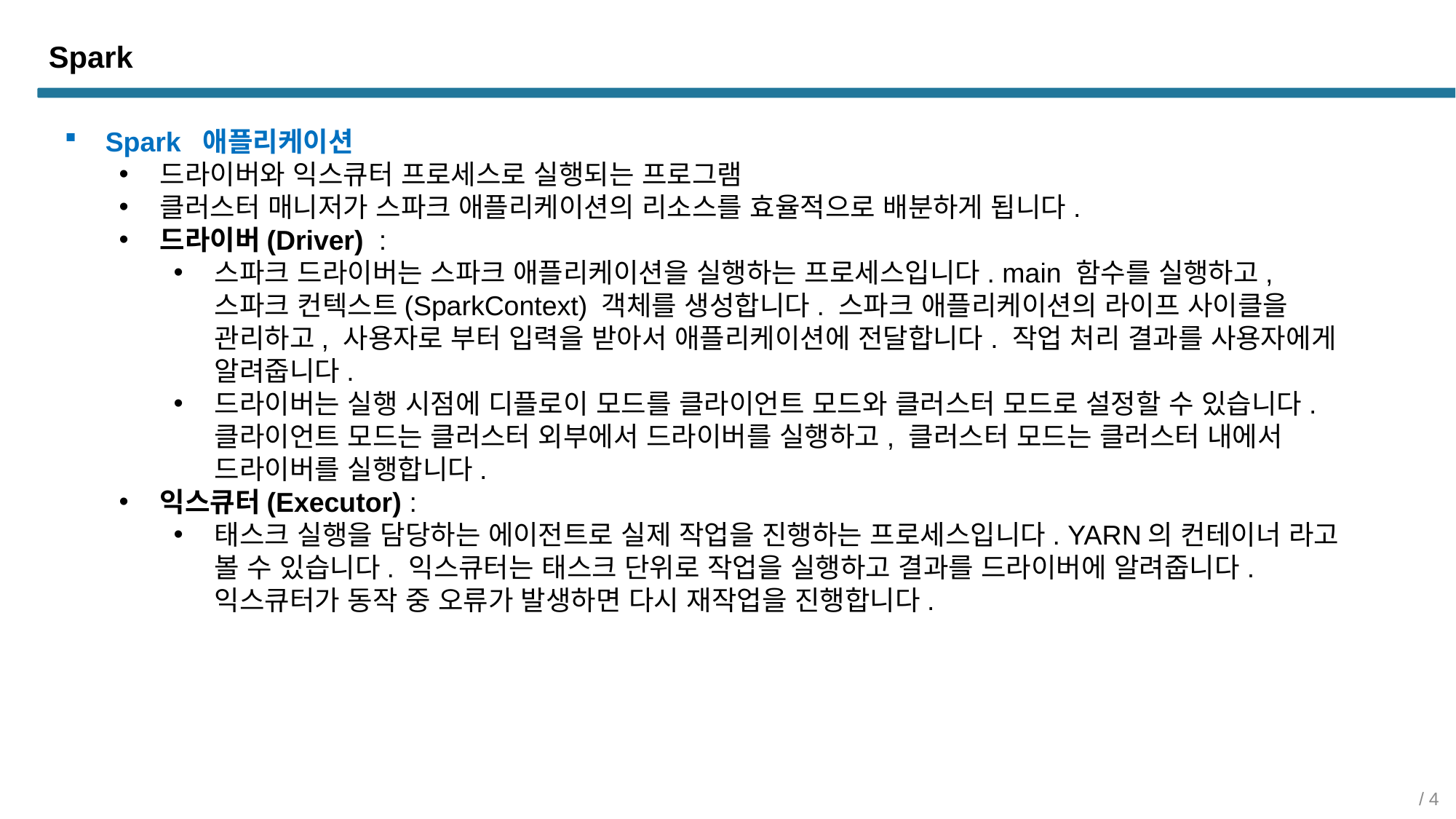

Spark
Spark  애플리케이션
드라이버와 익스큐터 프로세스로 실행되는 프로그램
클러스터 매니저가 스파크 애플리케이션의 리소스를 효율적으로 배분하게 됩니다.
드라이버(Driver)  :
스파크 드라이버는 스파크 애플리케이션을 실행하는 프로세스입니다. main 함수를 실행하고, 스파크 컨텍스트(SparkContext) 객체를 생성합니다. 스파크 애플리케이션의 라이프 사이클을 관리하고, 사용자로 부터 입력을 받아서 애플리케이션에 전달합니다. 작업 처리 결과를 사용자에게 알려줍니다.
드라이버는 실행 시점에 디플로이 모드를 클라이언트 모드와 클러스터 모드로 설정할 수 있습니다. 클라이언트 모드는 클러스터 외부에서 드라이버를 실행하고, 클러스터 모드는 클러스터 내에서 드라이버를 실행합니다.
익스큐터(Executor) :
태스크 실행을 담당하는 에이전트로 실제 작업을 진행하는 프로세스입니다. YARN의 컨테이너 라고 볼 수 있습니다. 익스큐터는 태스크 단위로 작업을 실행하고 결과를 드라이버에 알려줍니다. 익스큐터가 동작 중 오류가 발생하면 다시 재작업을 진행합니다.
/ 4